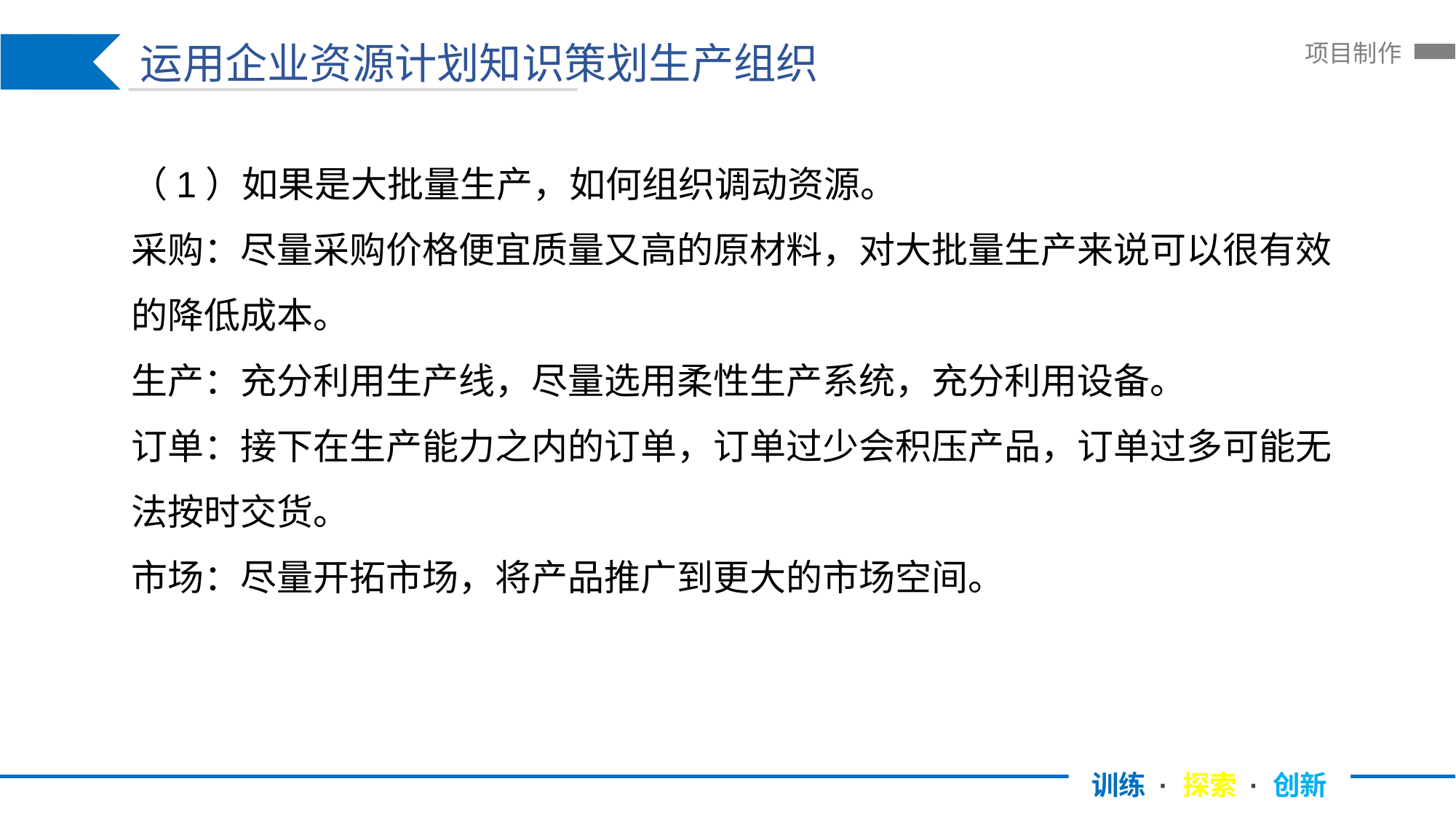

运用企业资源计划知识策划生产组织

训练 · 探索 · 创新

项目制作
（1）如果是大批量生产，如何组织调动资源。
采购：尽量采购价格便宜质量又高的原材料，对大批量生产来说可以很有效的降低成本。
生产：充分利用生产线，尽量选用柔性生产系统，充分利用设备。
订单：接下在生产能力之内的订单，订单过少会积压产品，订单过多可能无法按时交货。
市场：尽量开拓市场，将产品推广到更大的市场空间。